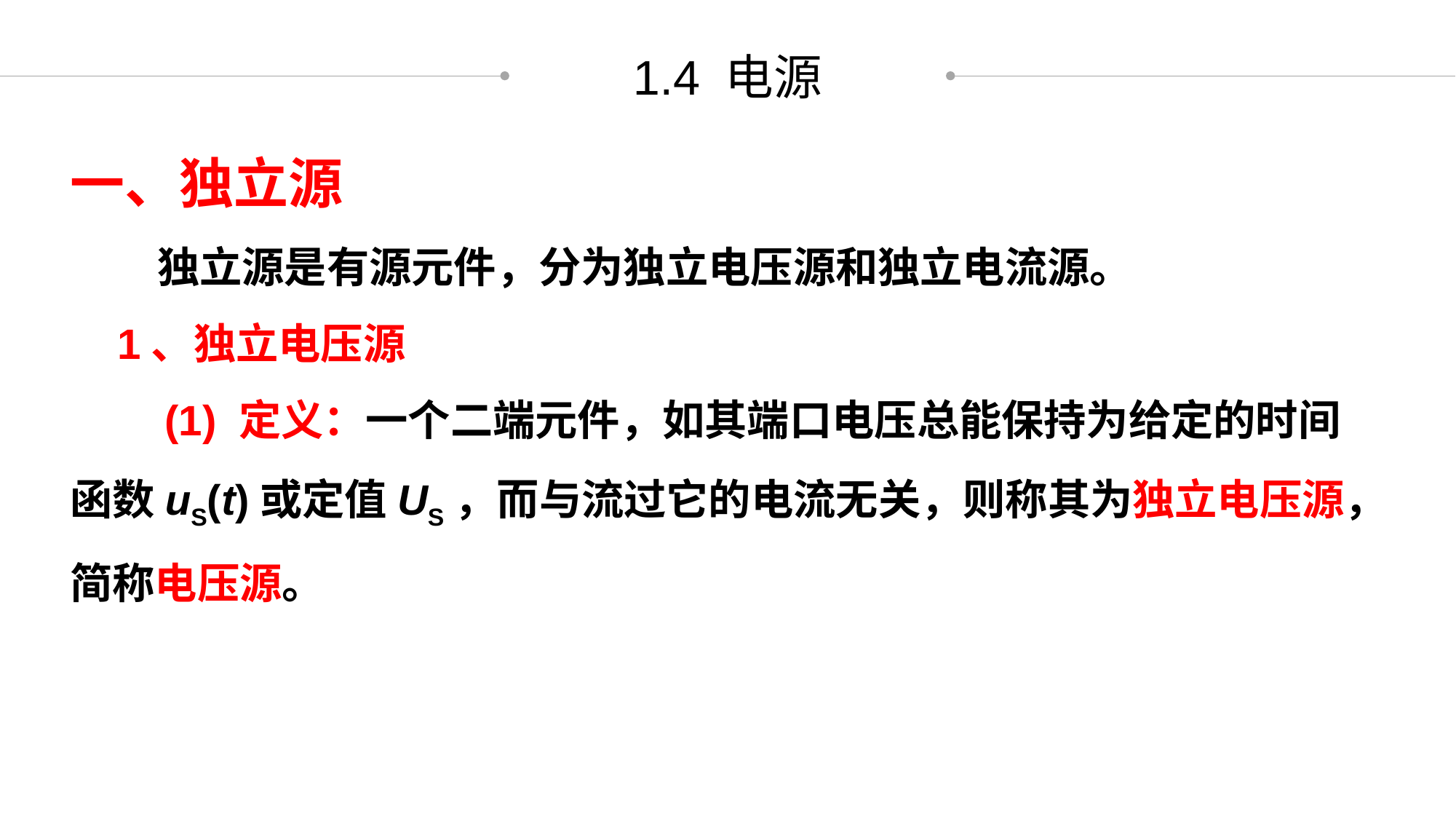

1.4 电源
一、独立源
        独立源是有源元件，分为独立电压源和独立电流源。
    1、独立电压源
        (1) 定义：一个二端元件，如其端口电压总能保持为给定的时间函数uS(t)或定值US，而与流过它的电流无关，则称其为独立电压源，简称电压源。